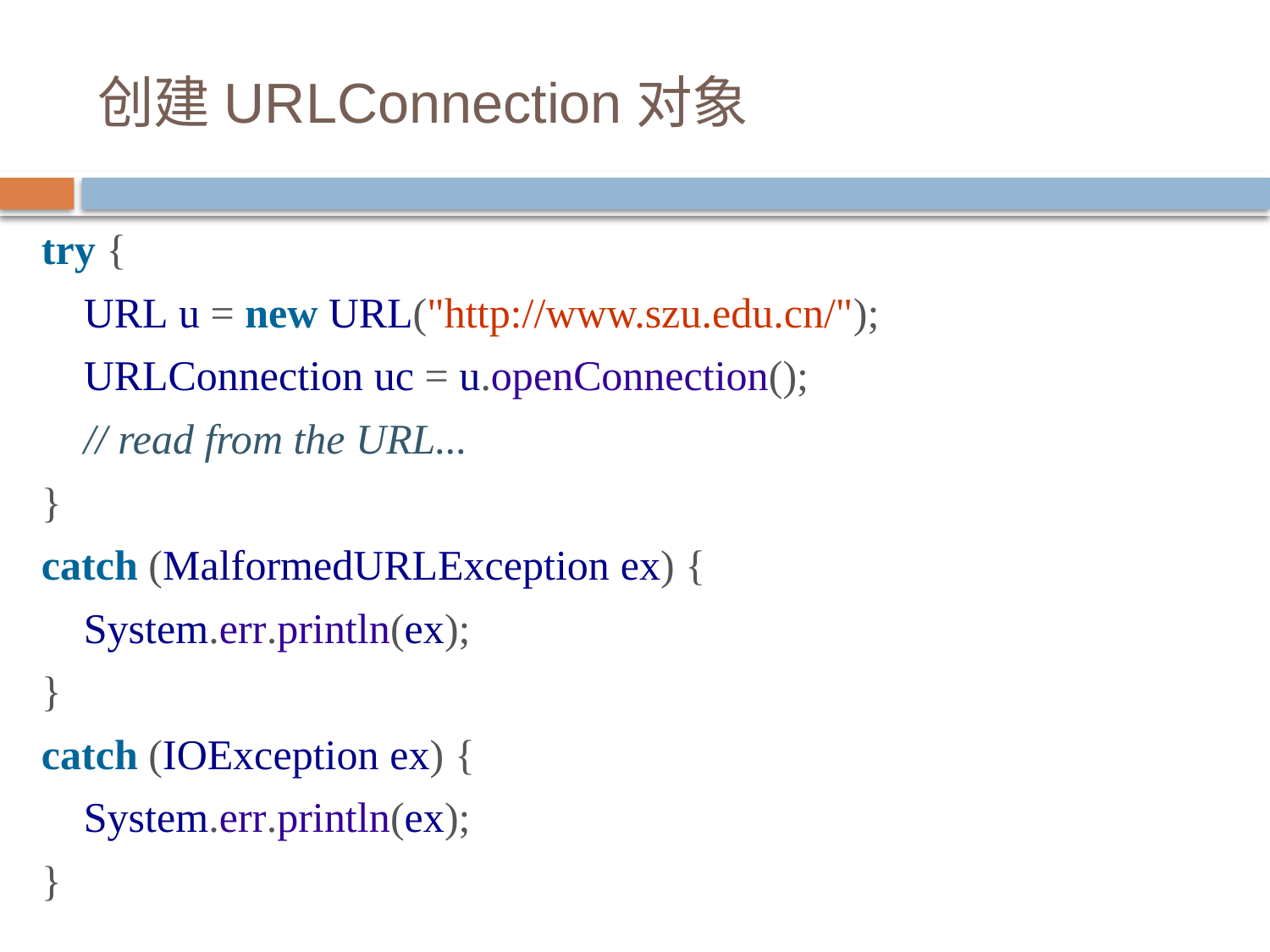

# 创建URLConnection对象
try {
    URL u = new URL("http://www.szu.edu.cn/");
    URLConnection uc = u.openConnection();
    // read from the URL...
}
catch (MalformedURLException ex) {
    System.err.println(ex);
}
catch (IOException ex) {
    System.err.println(ex);
}